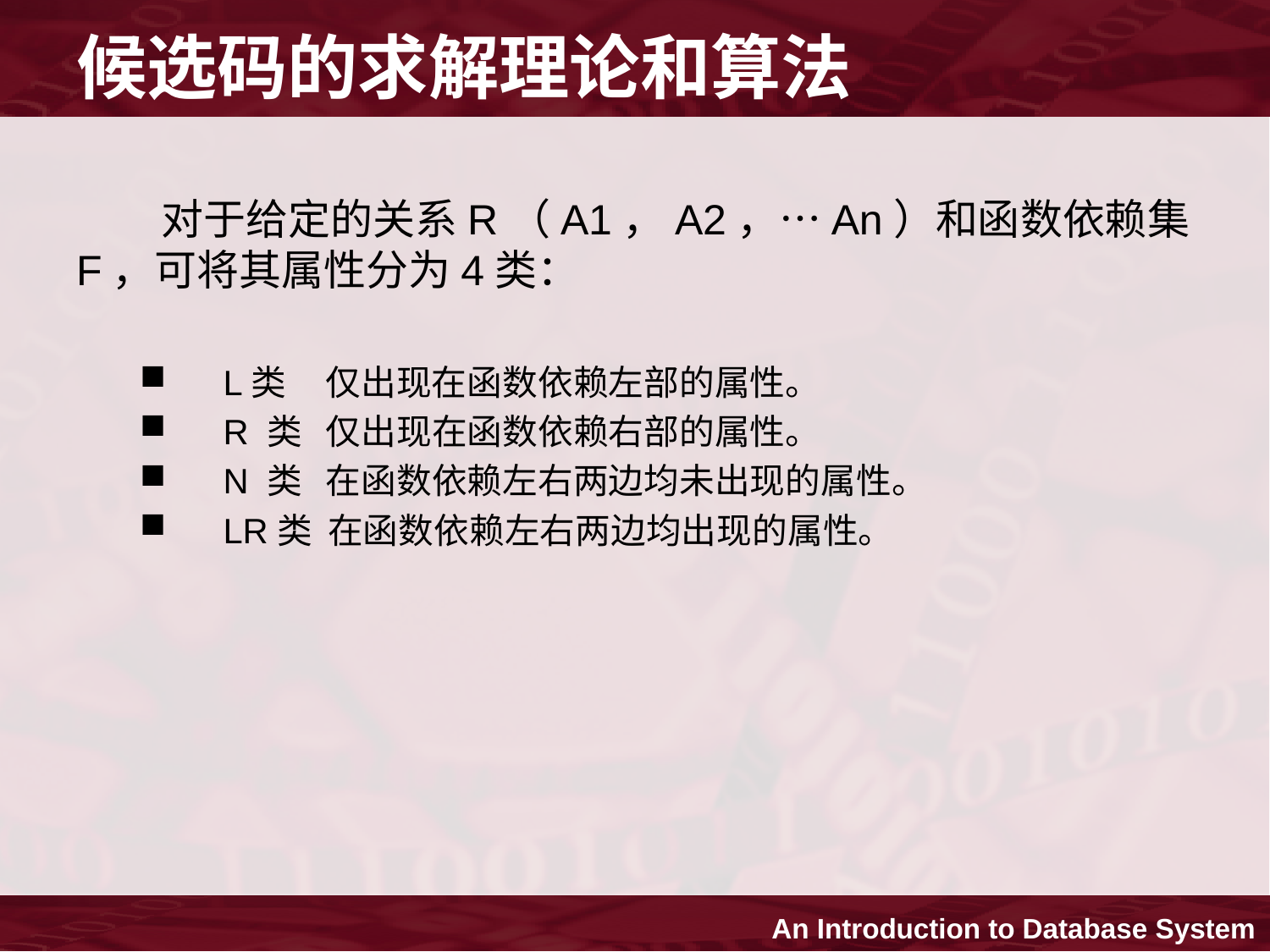

# 候选码的求解理论和算法
　　对于给定的关系R（A1，A2，…An）和函数依赖集F，可将其属性分为4类：

　L类     仅出现在函数依赖左部的属性。
　R 类   仅出现在函数依赖右部的属性。
　N 类   在函数依赖左右两边均未出现的属性。
　LR类  在函数依赖左右两边均出现的属性。